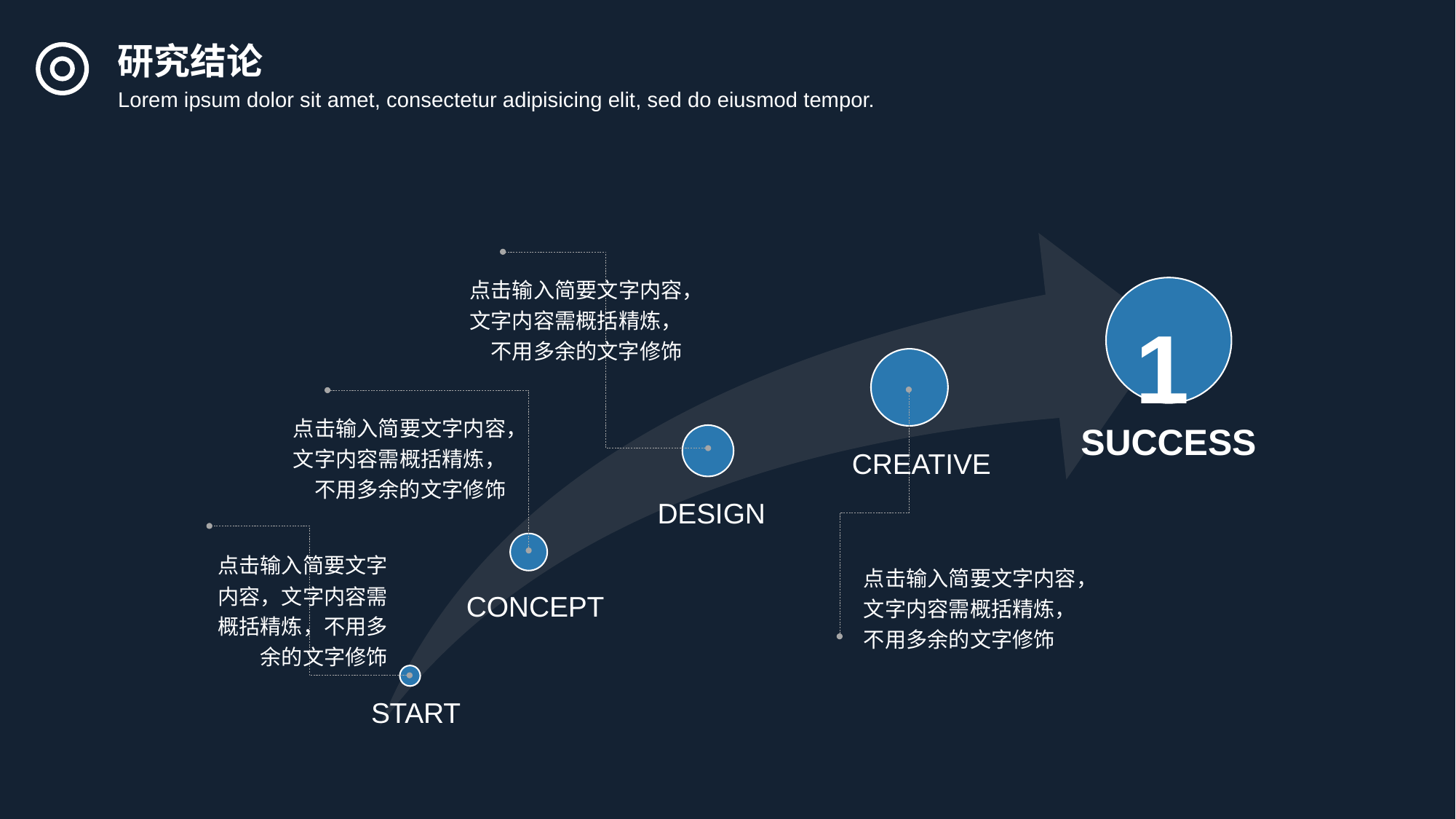

研究结论

Lorem ipsum dolor sit amet, consectetur adipisicing elit, sed do eiusmod tempor.

点击输入简要文字内容，文字内容需概括精炼，不用多余的文字修饰

SUCCESS
1

CREATIVE
点击输入简要文字内容，文字内容需概括精炼，不用多余的文字修饰

DESIGN

CONCEPT
点击输入简要文字内容，文字内容需概括精炼，不用多余的文字修饰
点击输入简要文字内容，文字内容需概括精炼，不用多余的文字修饰

START